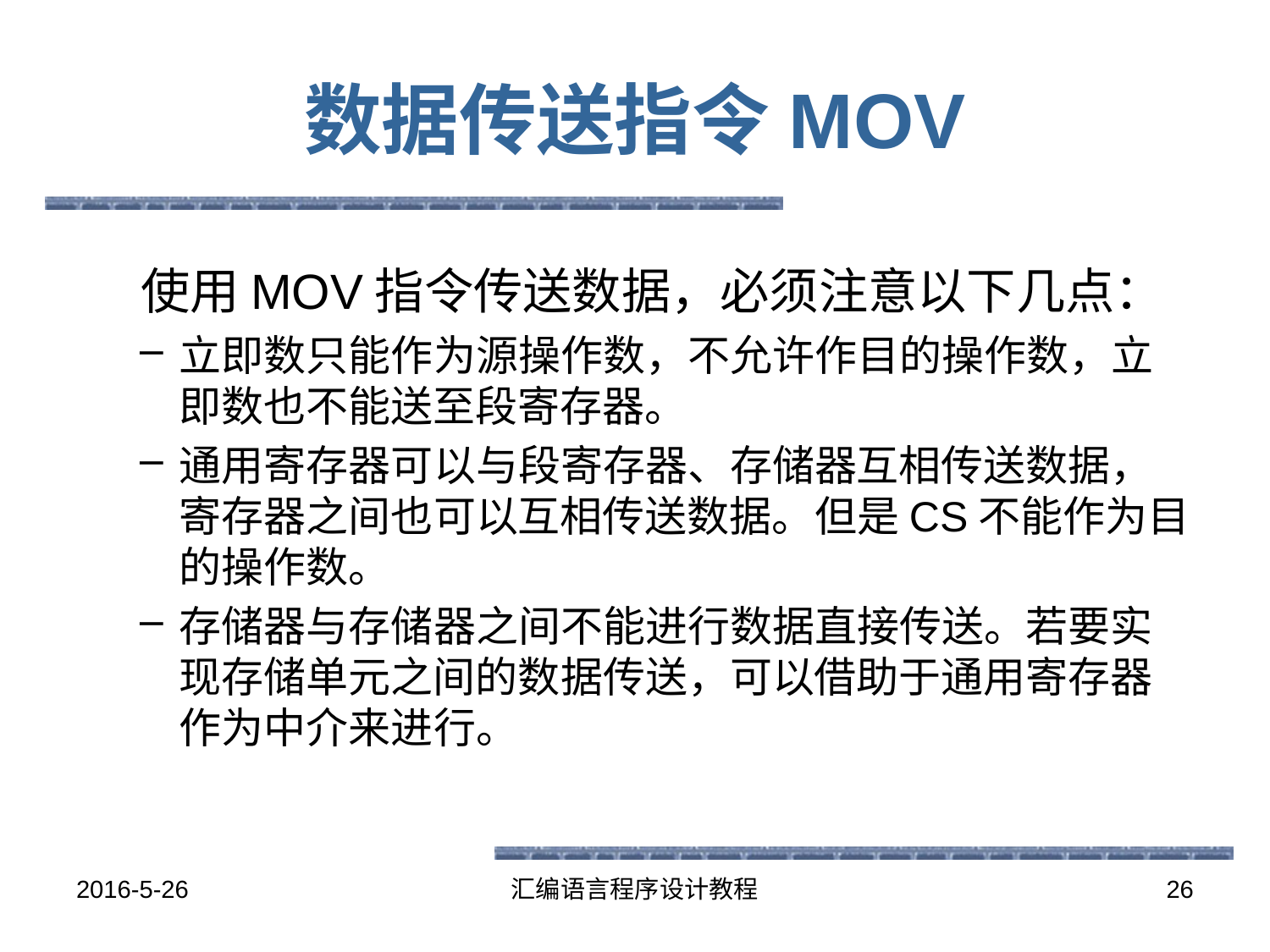

# 数据传送指令MOV
    使用MOV指令传送数据，必须注意以下几点：
立即数只能作为源操作数，不允许作目的操作数，立即数也不能送至段寄存器。
通用寄存器可以与段寄存器、存储器互相传送数据，寄存器之间也可以互相传送数据。但是CS不能作为目的操作数。
存储器与存储器之间不能进行数据直接传送。若要实现存储单元之间的数据传送，可以借助于通用寄存器作为中介来进行。
2016-5-26
汇编语言程序设计教程
26